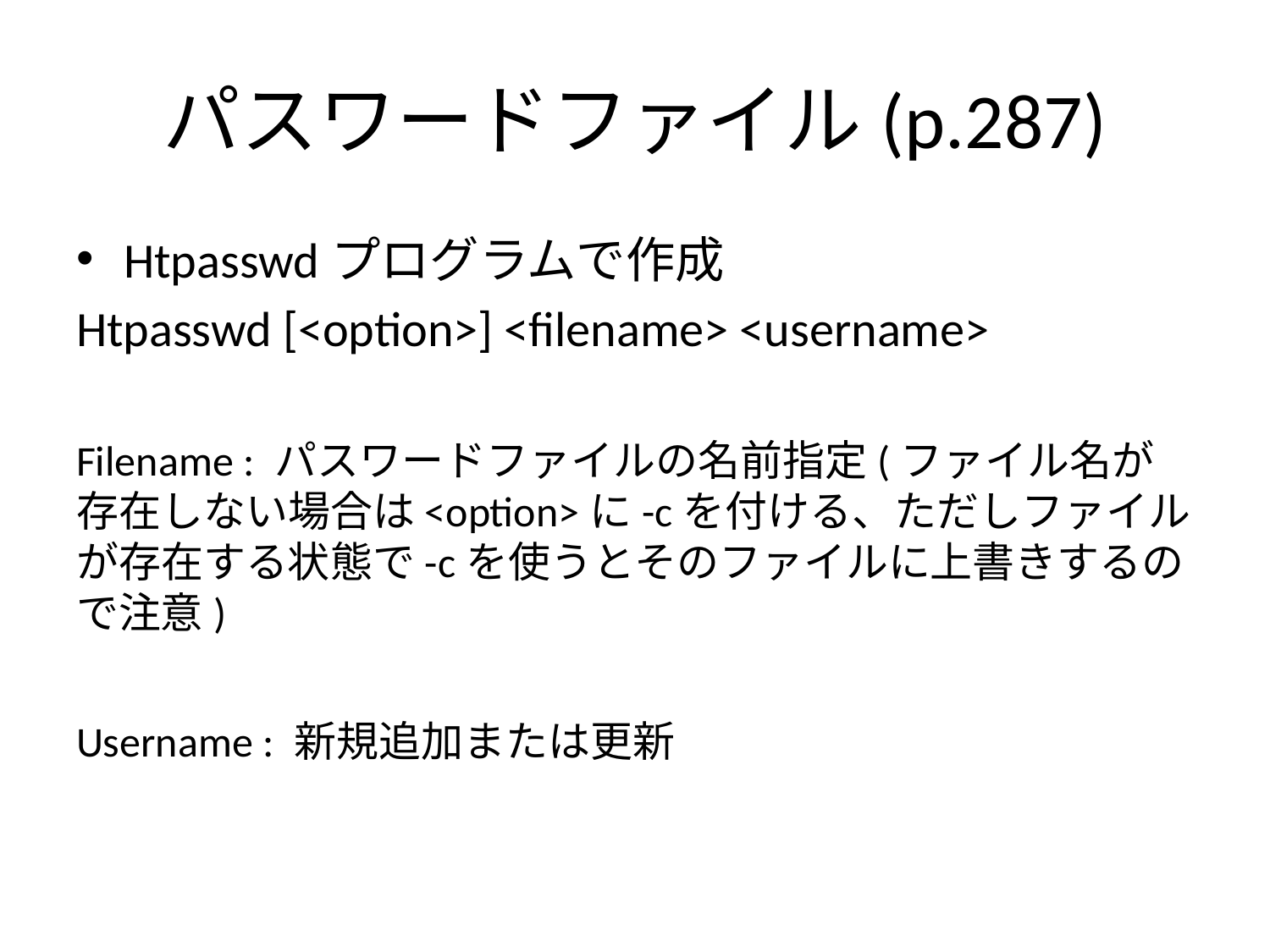

# パスワードファイル(p.287)
Htpasswdプログラムで作成
Htpasswd [<option>] <filename> <username>

Filename : パスワードファイルの名前指定(ファイル名が存在しない場合は<option>に-cを付ける、ただしファイルが存在する状態で-cを使うとそのファイルに上書きするので注意)

Username : 新規追加または更新